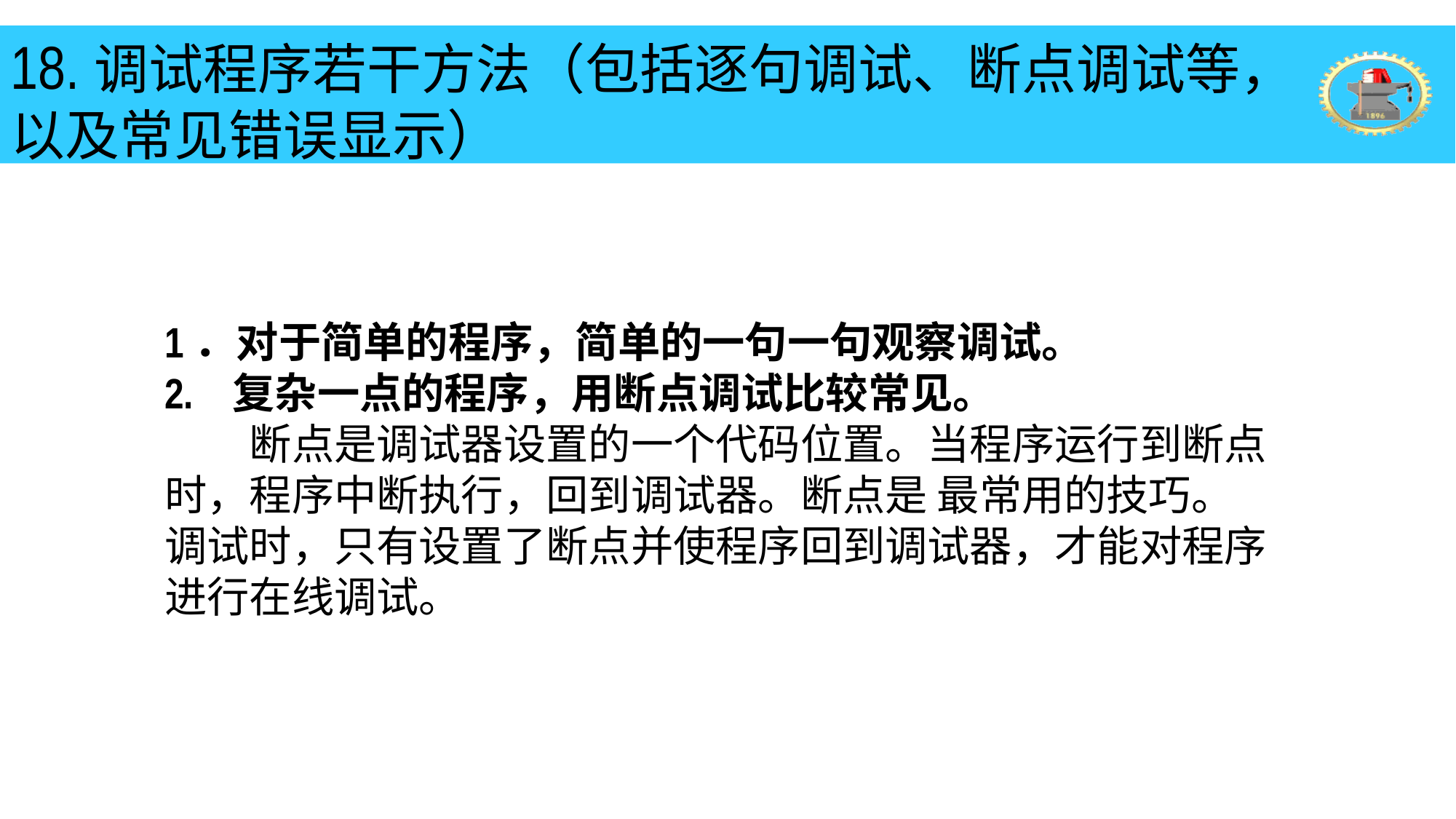

18.调试程序若干方法（包括逐句调试、断点调试等，以及常见错误显示）
1．对于简单的程序，简单的一句一句观察调试。
2.   复杂一点的程序，用断点调试比较常见。
　　断点是调试器设置的一个代码位置。当程序运行到断点时，程序中断执行，回到调试器。断点是 最常用的技巧。调试时，只有设置了断点并使程序回到调试器，才能对程序进行在线调试。